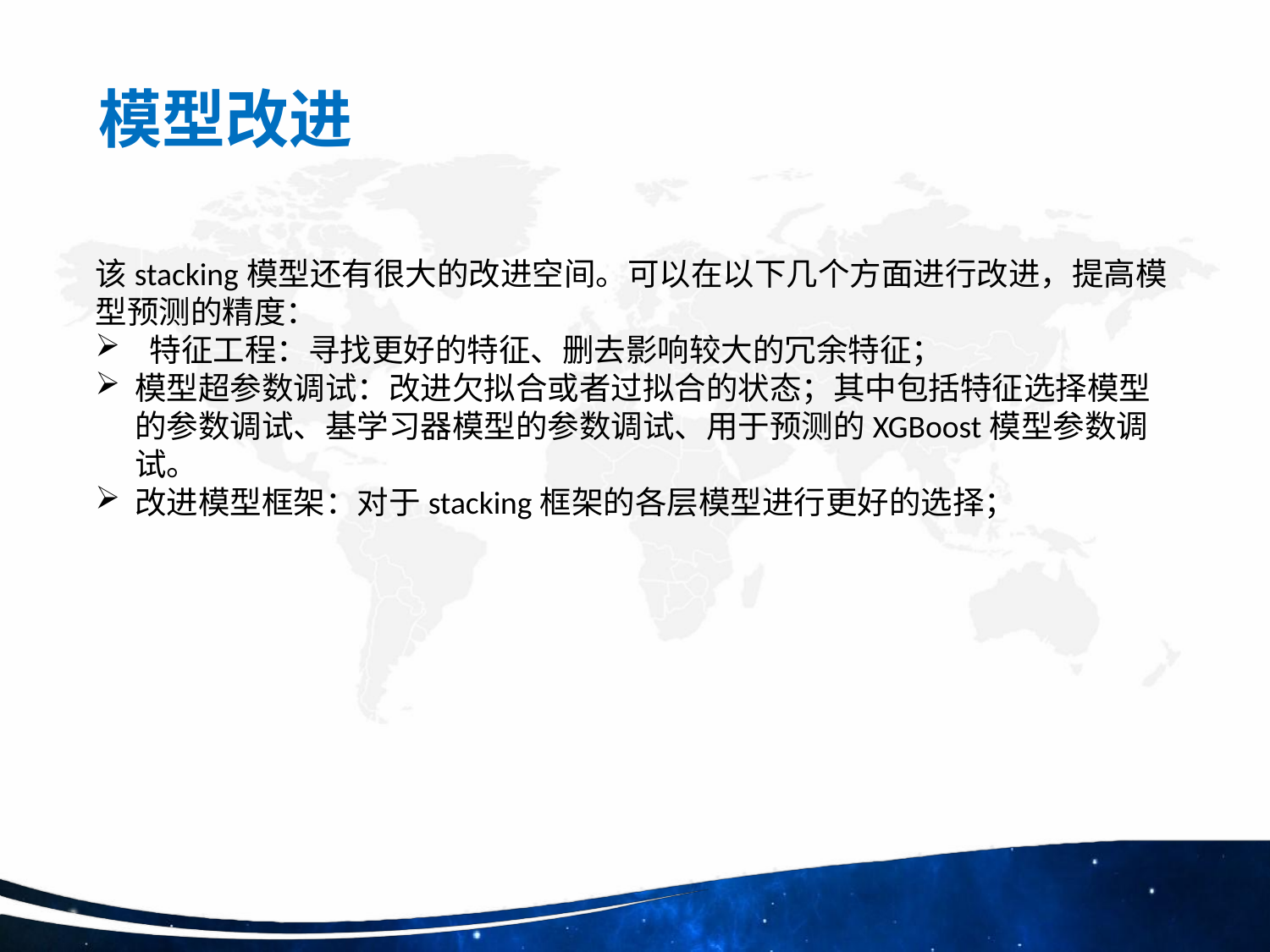

# 模型改进
该stacking模型还有很大的改进空间。可以在以下几个方面进行改进，提高模型预测的精度：
 特征工程：寻找更好的特征、删去影响较大的冗余特征；
模型超参数调试：改进欠拟合或者过拟合的状态；其中包括特征选择模型的参数调试、基学习器模型的参数调试、用于预测的XGBoost模型参数调试。
改进模型框架：对于stacking框架的各层模型进行更好的选择；